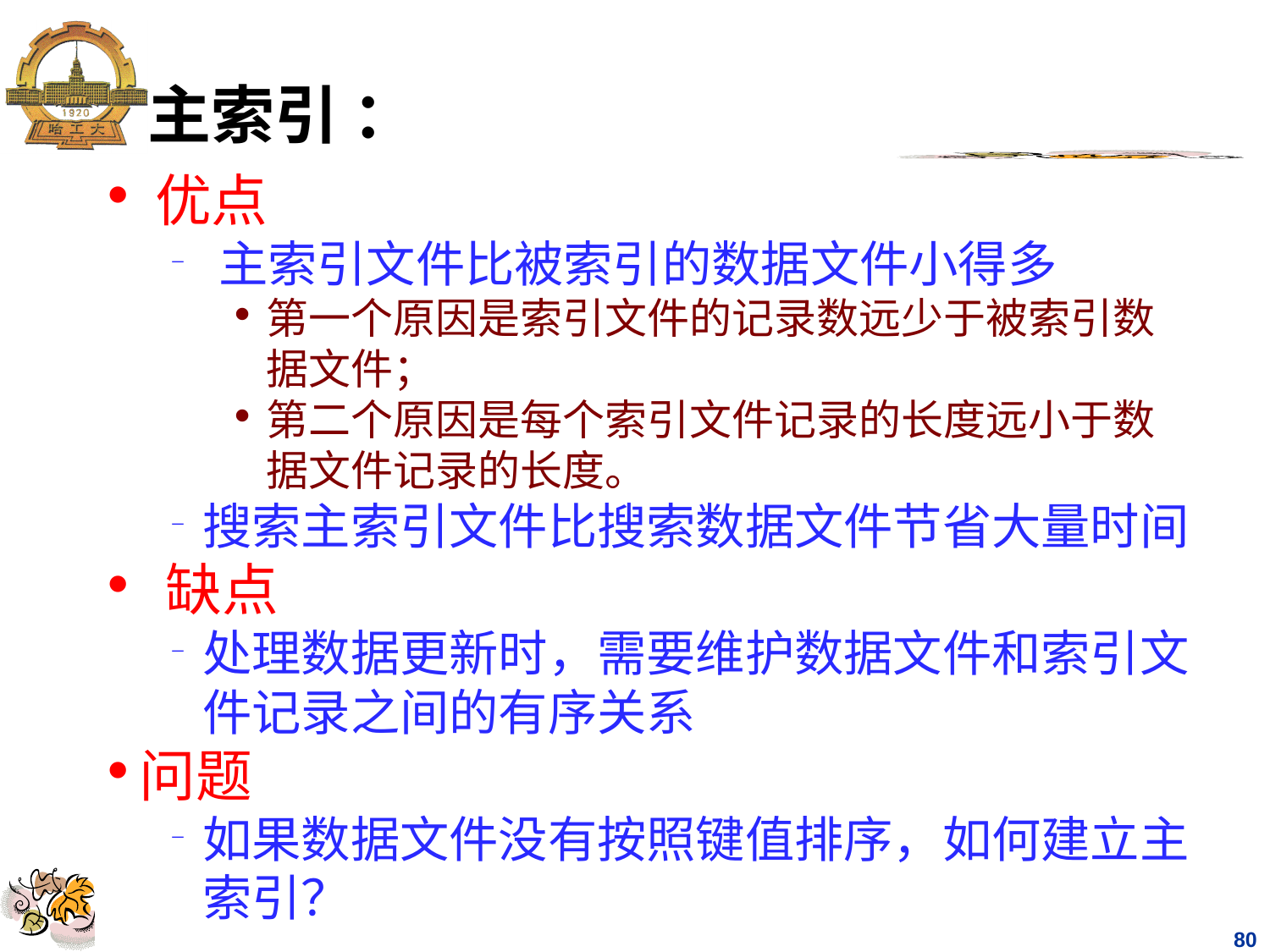

主索引 ：
优点
主索引文件比被索引的数据文件小得多
第一个原因是索引文件的记录数远少于被索引数据文件；
第二个原因是每个索引文件记录的长度远小于数据文件记录的长度。
搜索主索引文件比搜索数据文件节省大量时间
 缺点
处理数据更新时，需要维护数据文件和索引文件记录之间的有序关系
问题
如果数据文件没有按照键值排序，如何建立主索引？

2021/4/18
HIT-DBLAB
80